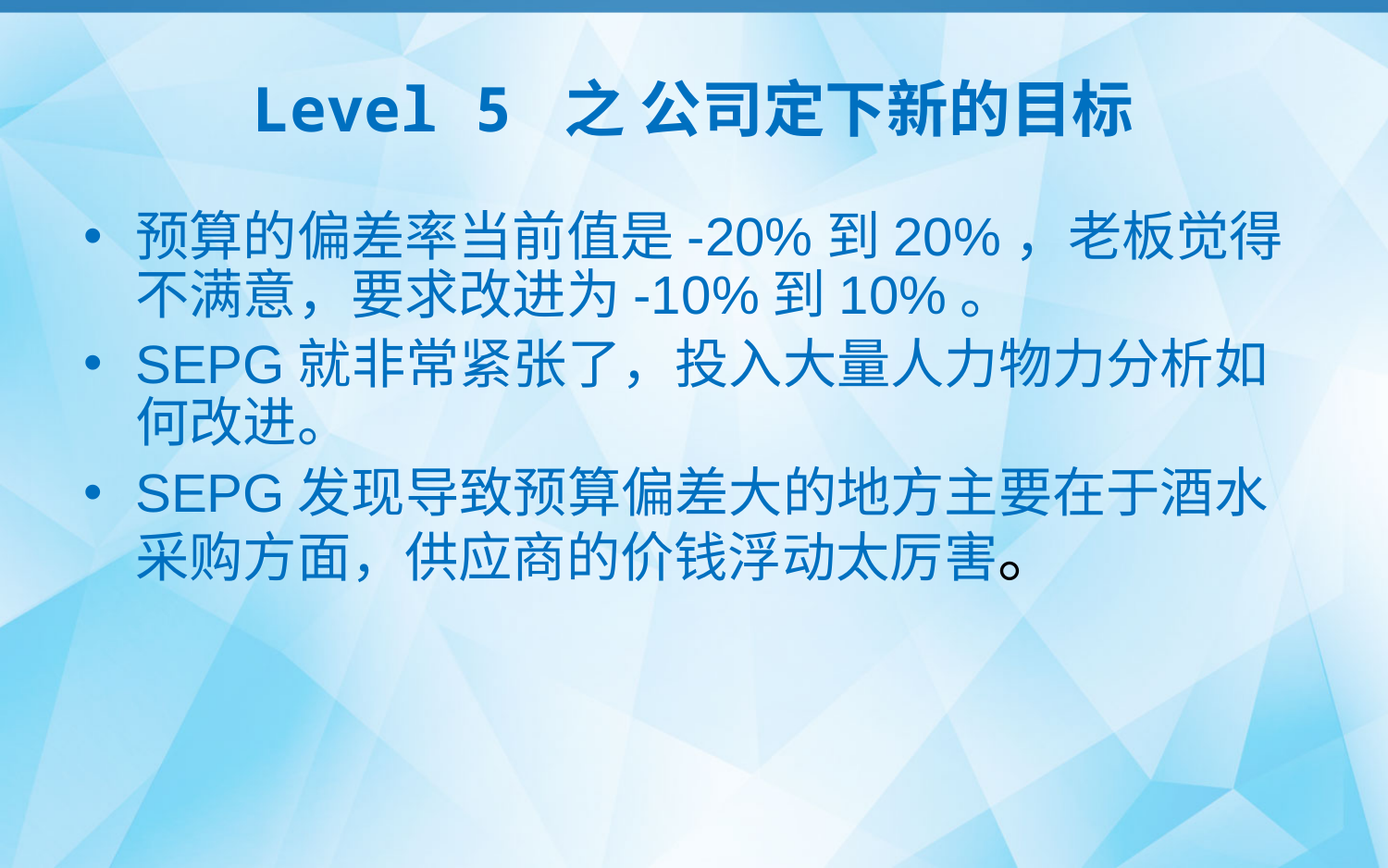

# Level 5 之 公司定下新的目标
预算的偏差率当前值是-20%到20%，老板觉得不满意，要求改进为-10%到10%。
SEPG就非常紧张了，投入大量人力物力分析如何改进。
SEPG发现导致预算偏差大的地方主要在于酒水采购方面，供应商的价钱浮动太厉害。